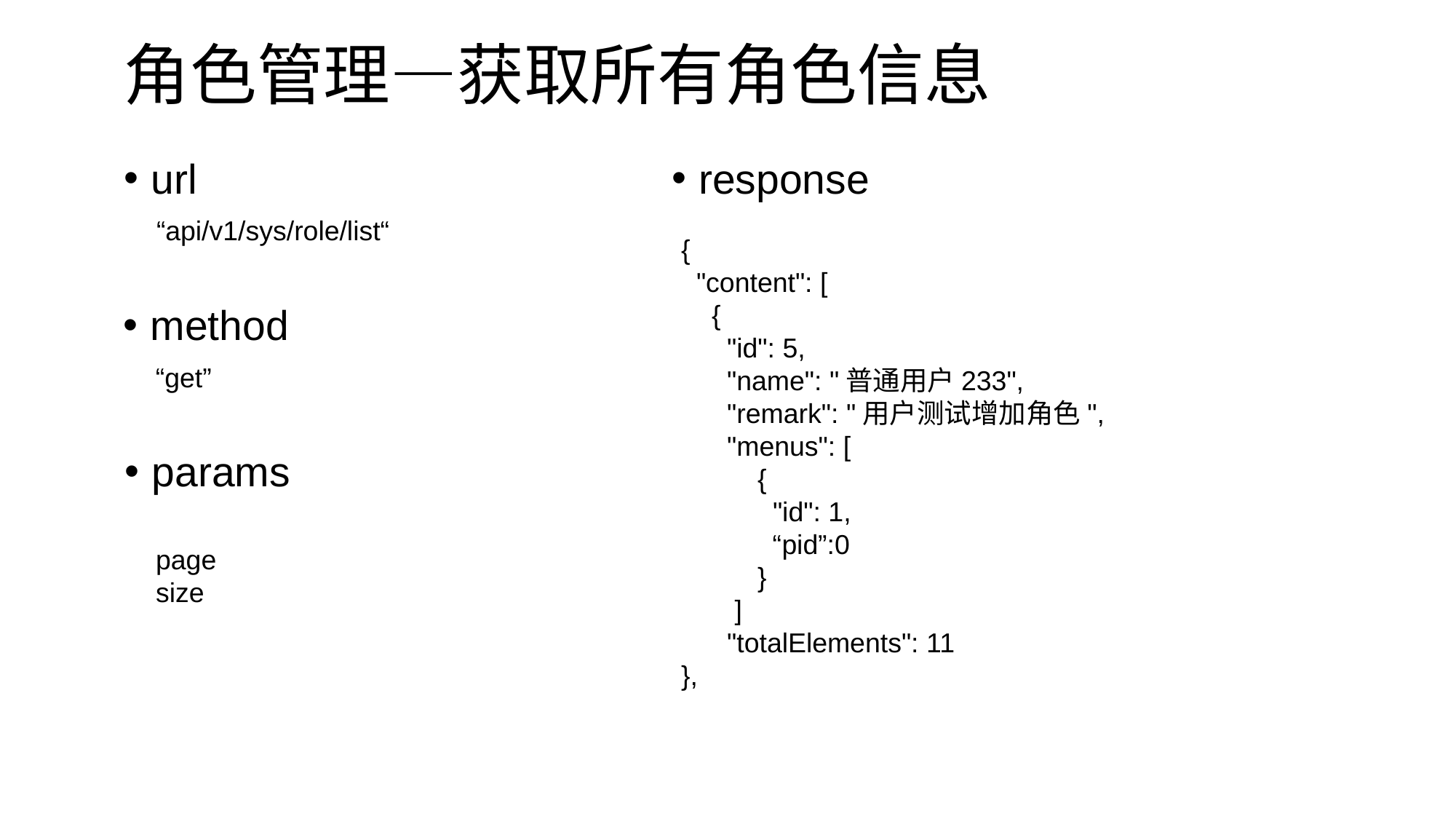

# 角色管理—获取所有角色信息
url
response
“api/v1/sys/role/list“
{
  "content": [
    {
      "id": 5,
      "name": "普通用户233",
      "remark": "用户测试增加角色",
      "menus": [
          {
            "id": 1,
            “pid”:0
          }
       ]
      "totalElements": 11
},
method
“get”
params
page
size